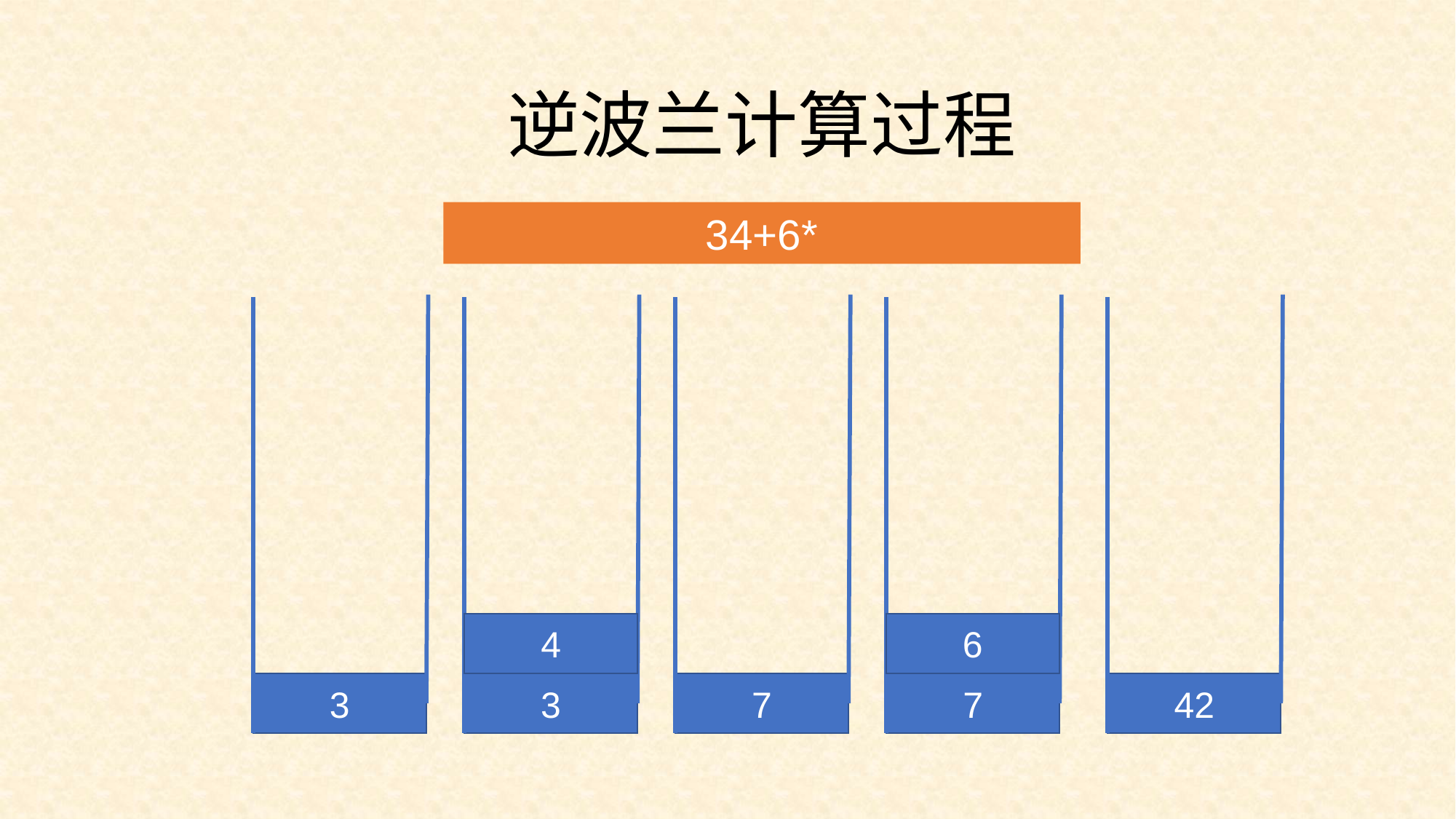

逆波兰计算过程
34+6*
4
6
3
3
7
7
42